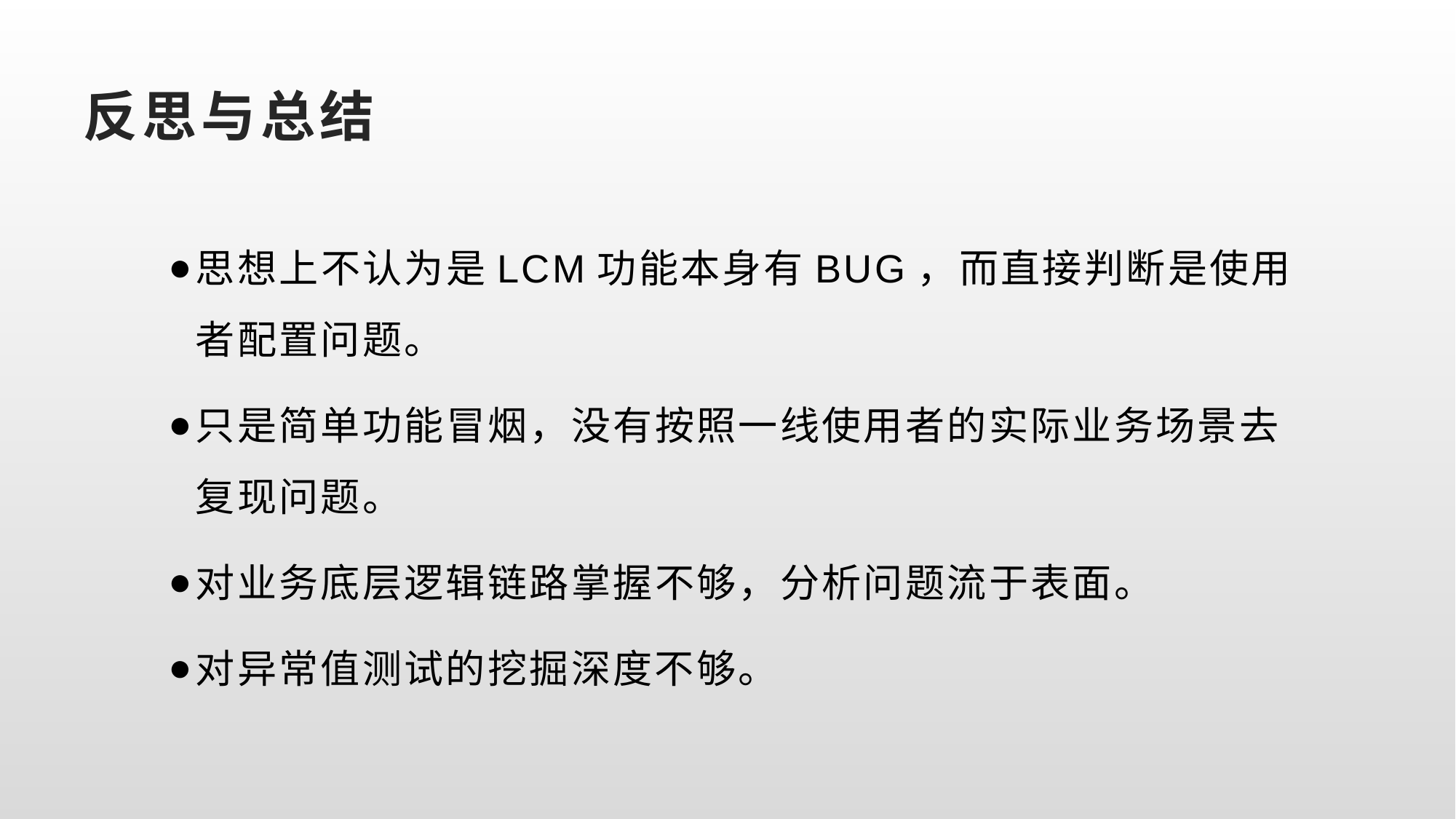

# 反思与总结
思想上不认为是LCM功能本身有BUG，而直接判断是使用者配置问题。
只是简单功能冒烟，没有按照一线使用者的实际业务场景去复现问题。
对业务底层逻辑链路掌握不够，分析问题流于表面。
对异常值测试的挖掘深度不够。